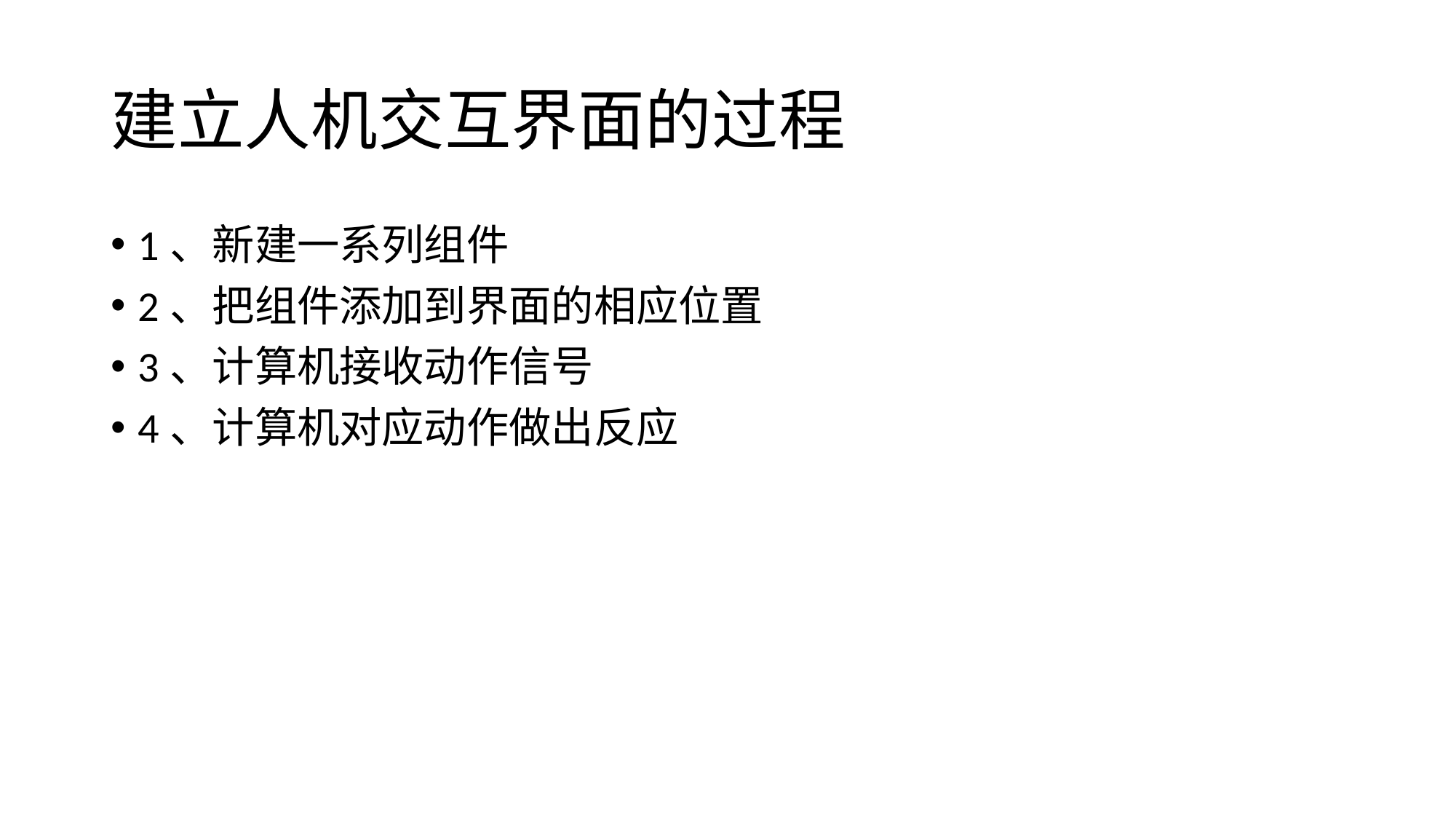

# 建立人机交互界面的过程
1、新建一系列组件
2、把组件添加到界面的相应位置
3、计算机接收动作信号
4、计算机对应动作做出反应